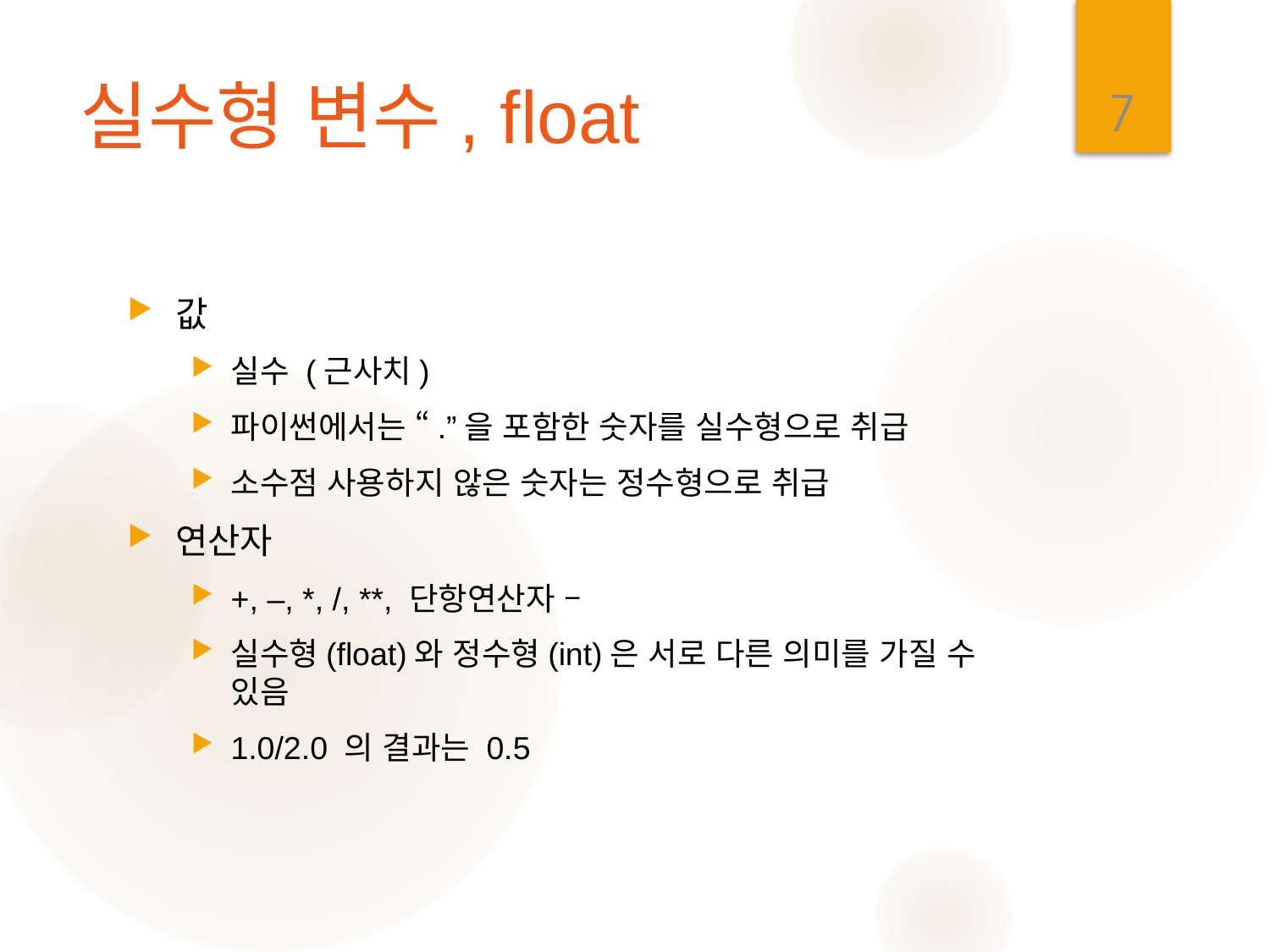

7
# 실수형 변수, float
값
실수 (근사치)
파이썬에서는 “.”을 포함한 숫자를 실수형으로 취급
소수점 사용하지 않은 숫자는 정수형으로 취급
연산자
+, –, *, /, **, 단항연산자 –
실수형(float)와 정수형(int)은 서로 다른 의미를 가질 수 있음
1.0/2.0 의 결과는 0.5